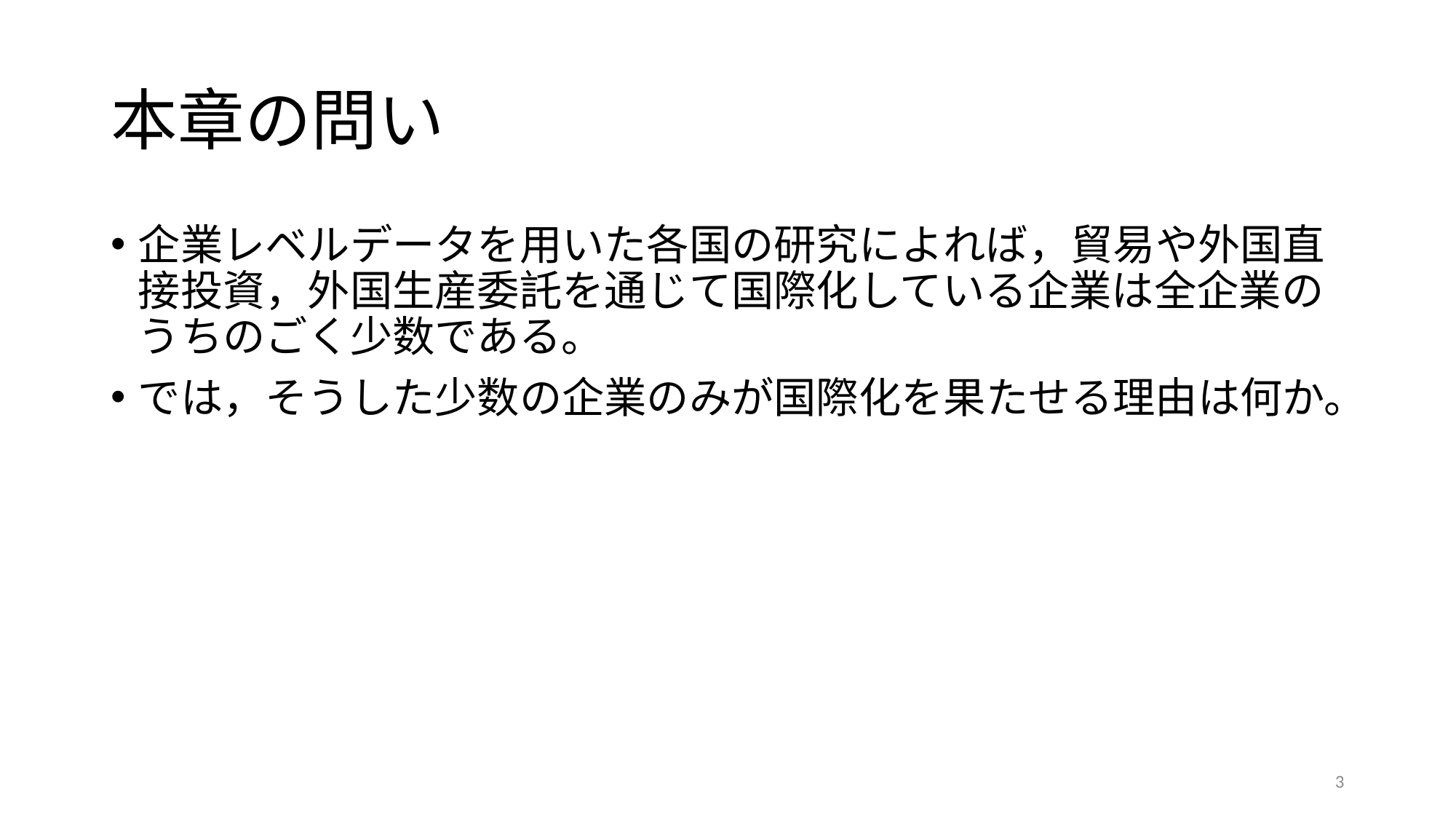

# 本章の問い
企業レベルデータを用いた各国の研究によれば，貿易や外国直接投資，外国生産委託を通じて国際化している企業は全企業のうちのごく少数である。
では，そうした少数の企業のみが国際化を果たせる理由は何か。
3